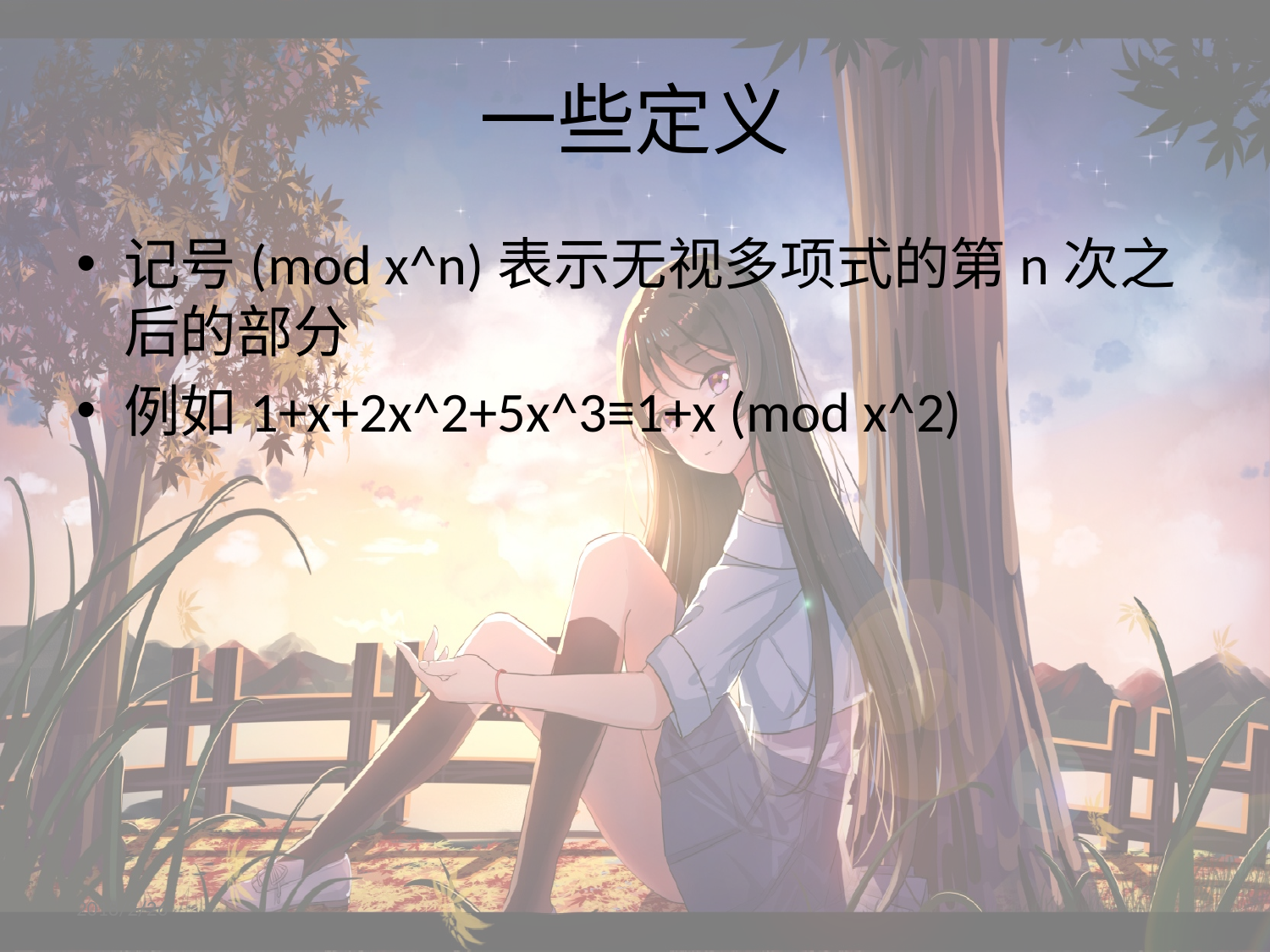

# 一些定义
记号(mod x^n)表示无视多项式的第n次之后的部分
例如1+x+2x^2+5x^3≡1+x (mod x^2)
2018/2/26